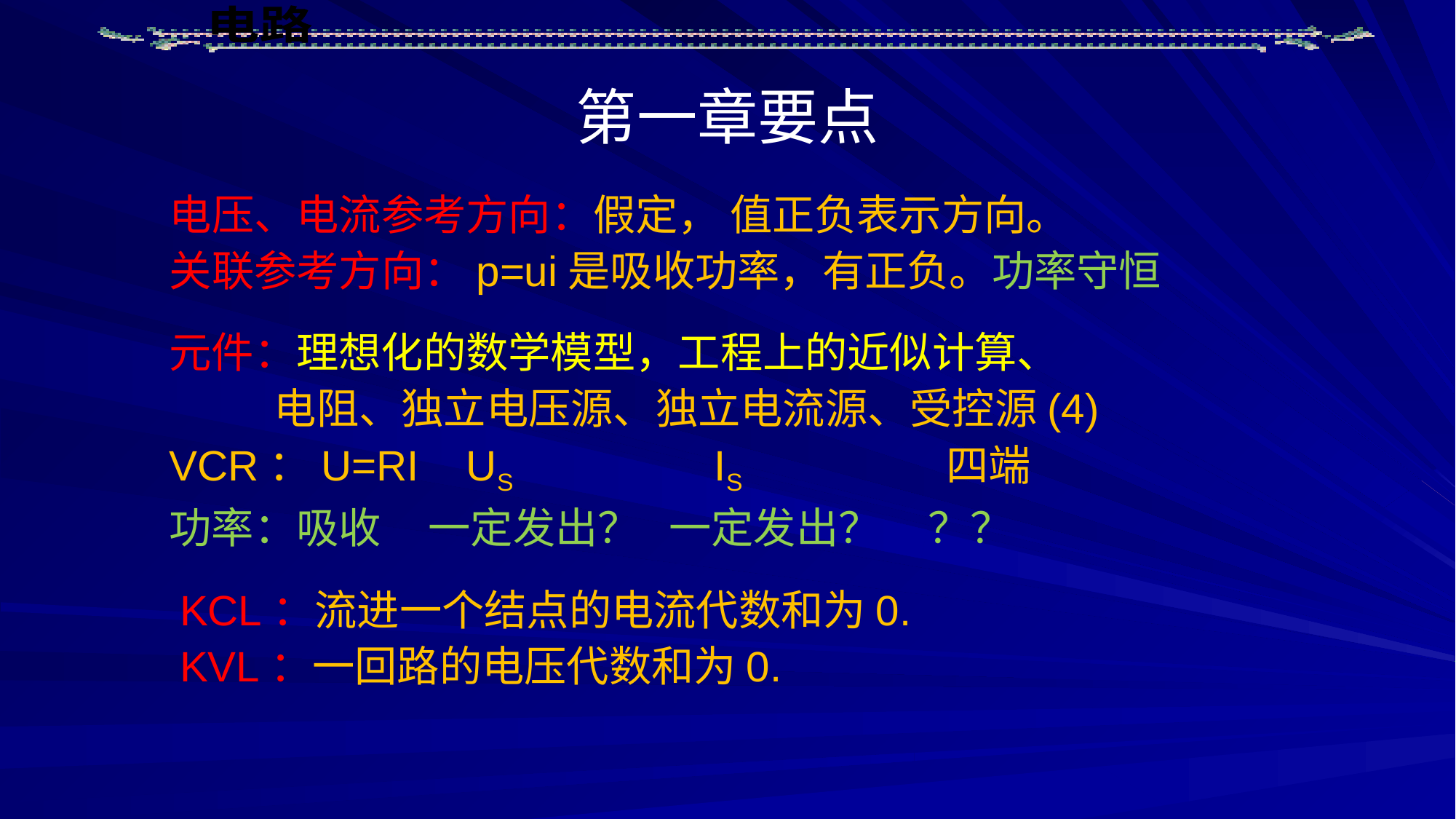

# 第一章要点
电压、电流参考方向：假定， 值正负表示方向。
关联参考方向：p=ui是吸收功率，有正负。功率守恒
元件：理想化的数学模型，工程上的近似计算、
          电阻、独立电压源、独立电流源、受控源(4)
VCR：U=RI    US                 IS                            四端
功率：吸收     一定发出？   一定发出？     ？？
KCL：流进一个结点的电流代数和为0.
KVL：一回路的电压代数和为0.
1